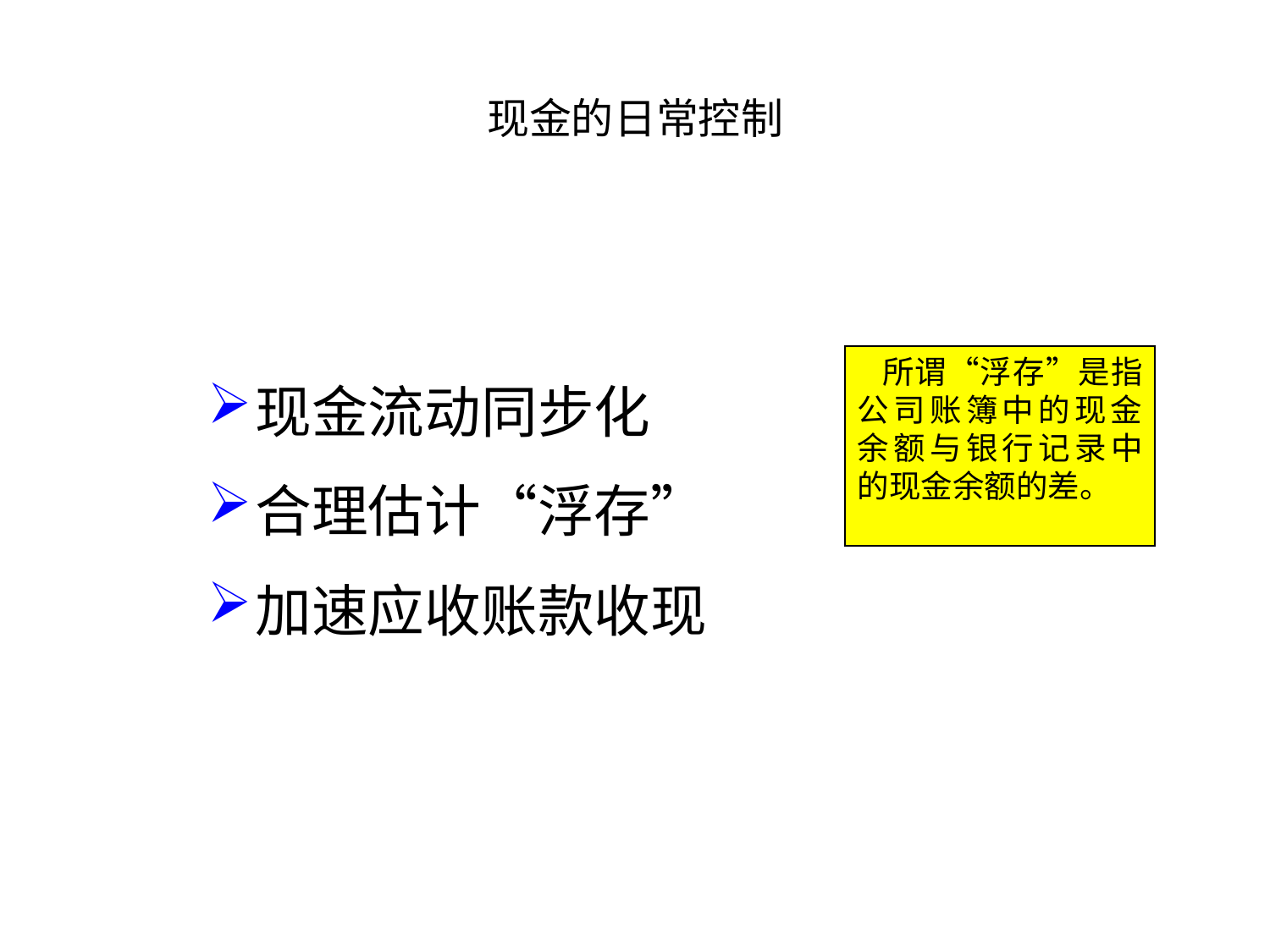

现金的日常控制
  所谓“浮存”是指公司账簿中的现金余额与银行记录中的现金余额的差。
现金流动同步化
合理估计“浮存”
加速应收账款收现